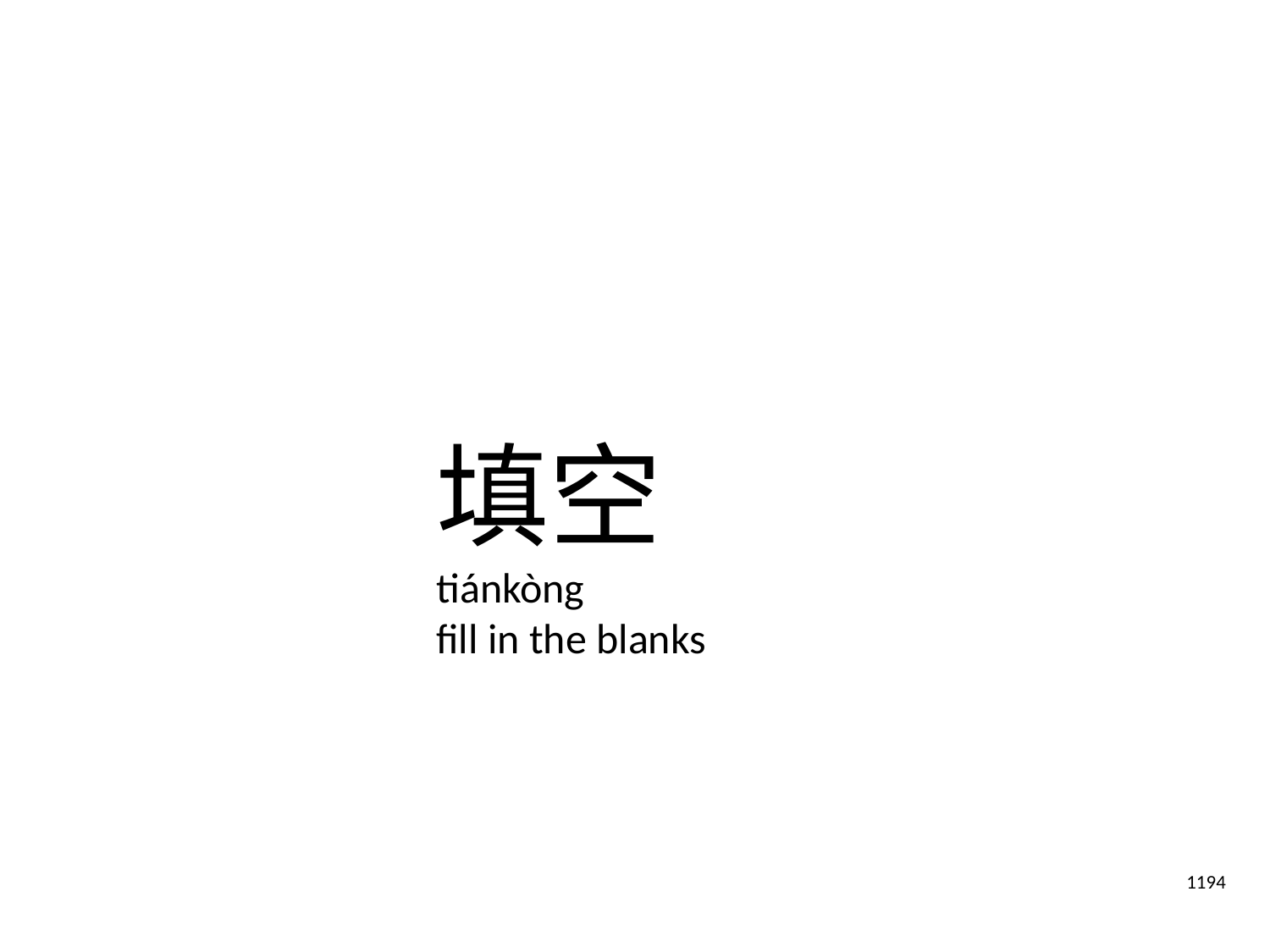

填空
tiánkòng
fill in the blanks

1194